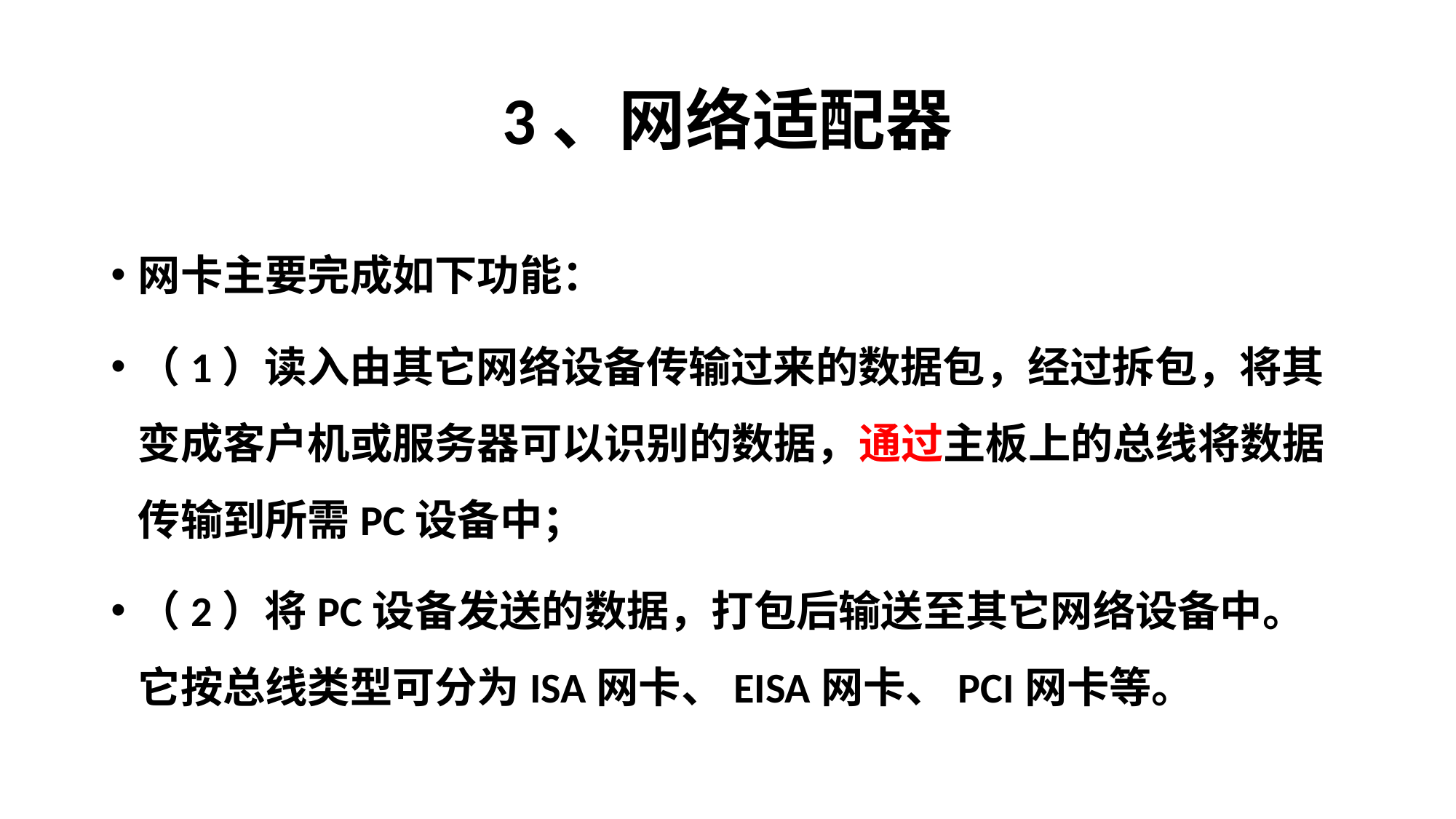

# 3、网络适配器
网卡主要完成如下功能：
（1）读入由其它网络设备传输过来的数据包，经过拆包，将其变成客户机或服务器可以识别的数据，通过主板上的总线将数据传输到所需PC设备中；
（2）将PC设备发送的数据，打包后输送至其它网络设备中。它按总线类型可分为ISA网卡、EISA网卡、PCI网卡等。